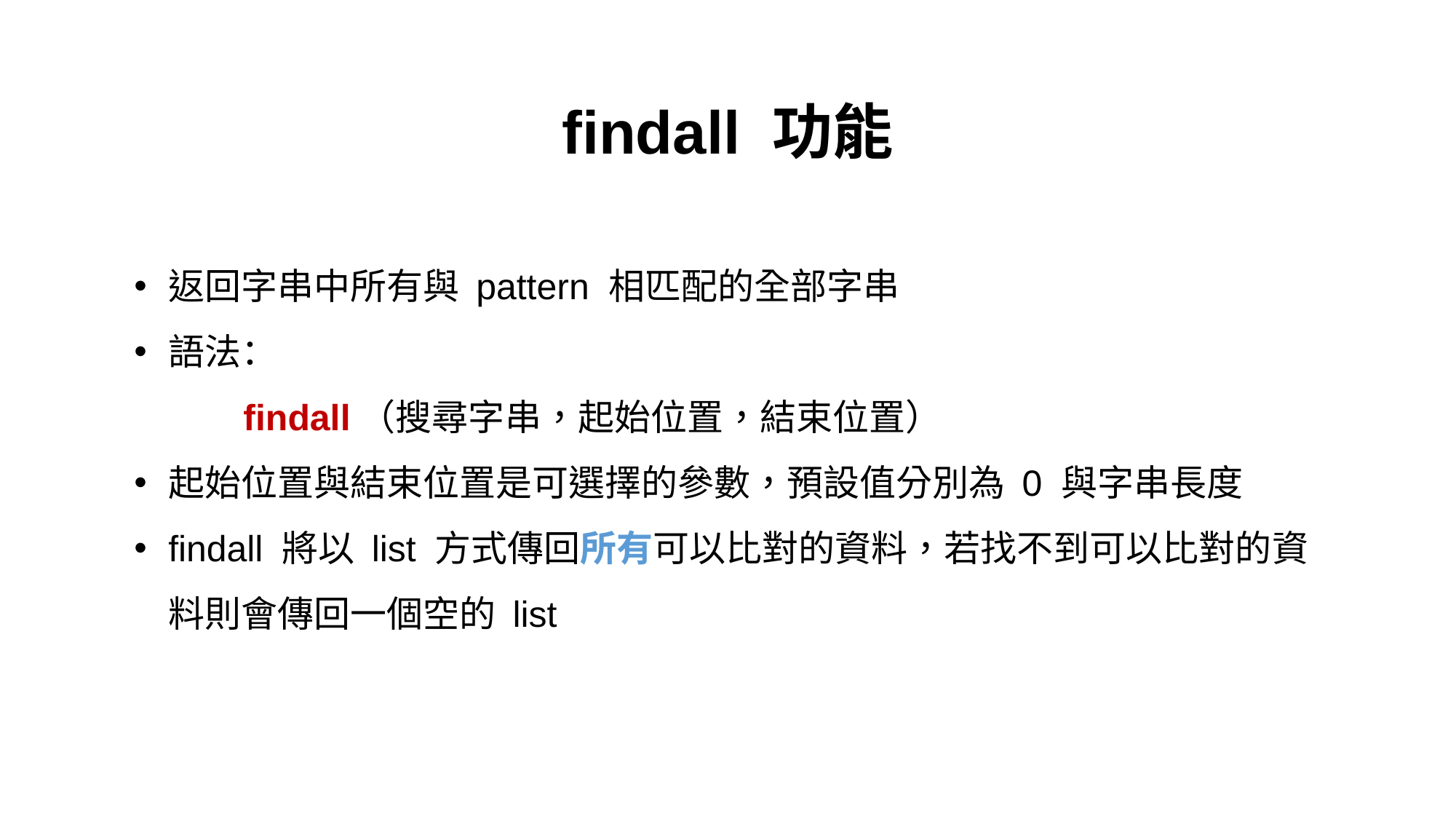

findall 功能
返回字串中所有與 pattern 相匹配的全部字串
語法：
	findall（搜尋字串，起始位置，結束位置）
起始位置與結束位置是可選擇的參數，預設值分別為 0 與字串長度
findall 將以 list 方式傳回所有可以比對的資料，若找不到可以比對的資料則會傳回一個空的 list